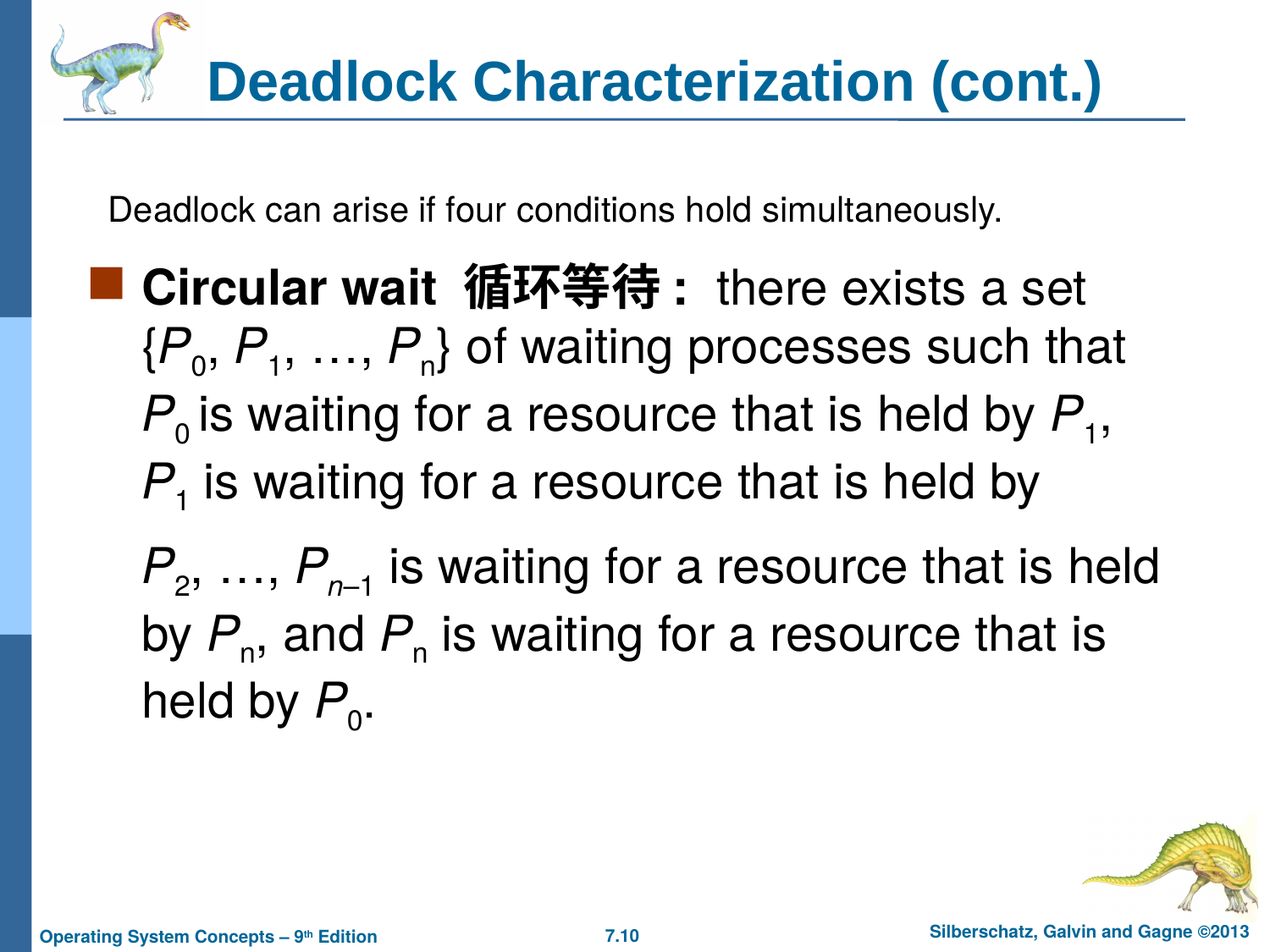

# Deadlock Characterization (cont.)
Deadlock can arise if four conditions hold simultaneously.
Circular wait 循环等待:  there exists a set {P0, P1, …, Pn} of waiting processes such that P0 is waiting for a resource that is held by P1, P1 is waiting for a resource that is held by
	P2, …, Pn–1 is waiting for a resource that is held by Pn, and Pn is waiting for a resource that is held by P0.